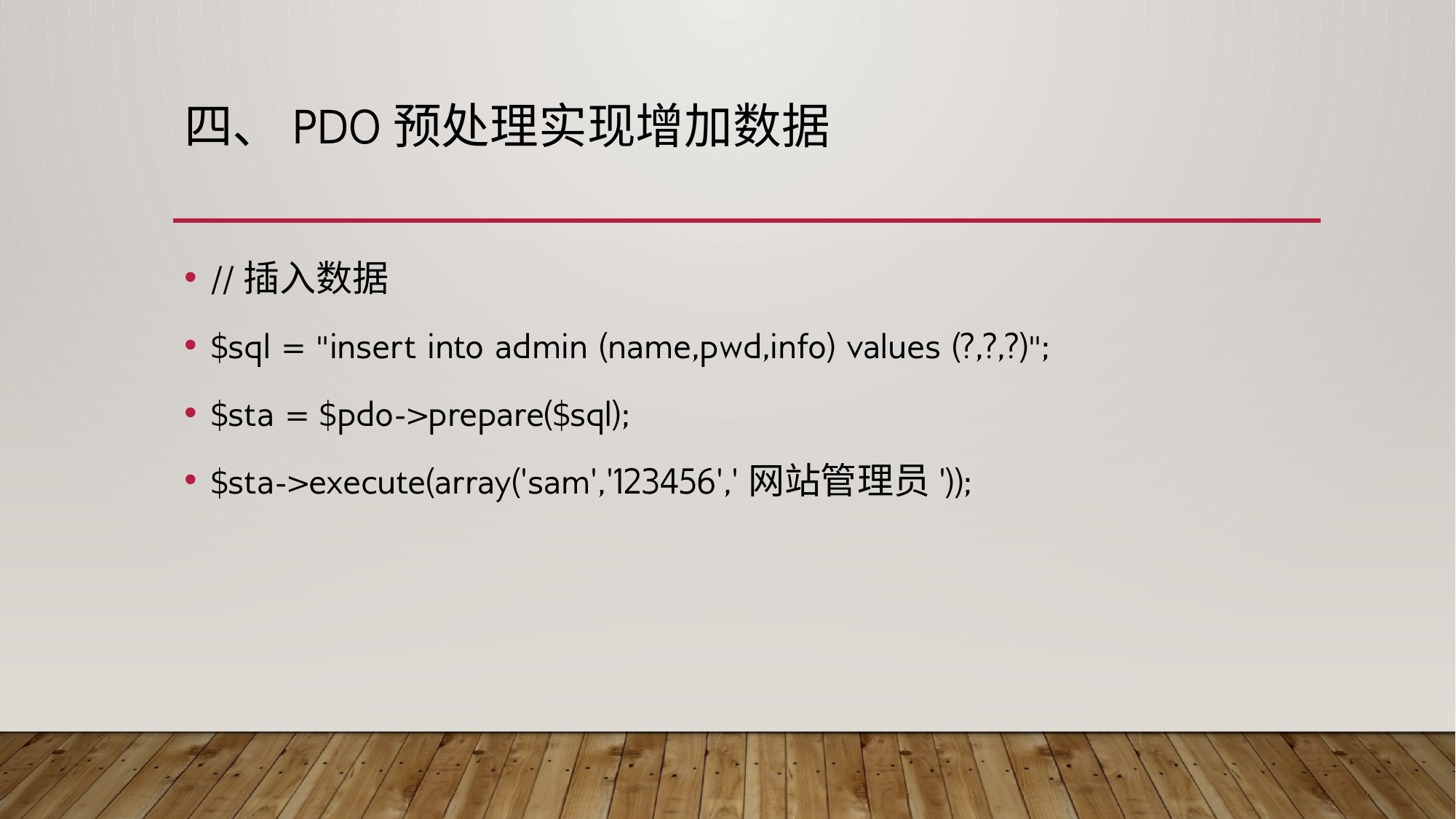

# 四、pdo预处理实现增加数据
//插入数据
$sql = "insert into admin (name,pwd,info) values (?,?,?)";
$sta = $pdo->prepare($sql);
$sta->execute(array('sam','123456','网站管理员'));